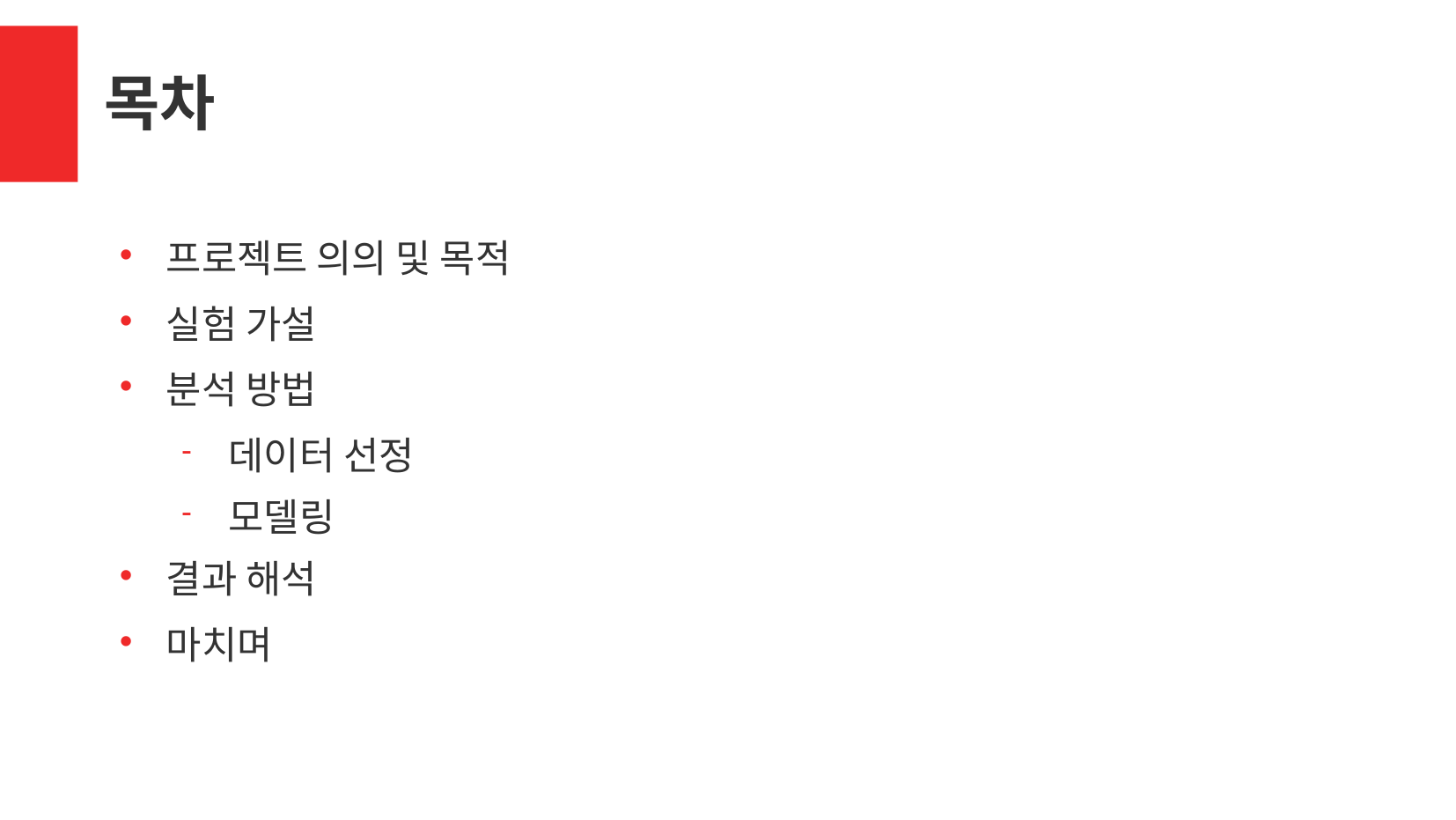

목차
프로젝트 의의 및 목적
실험 가설
분석 방법
데이터 선정
모델링
결과 해석
마치며